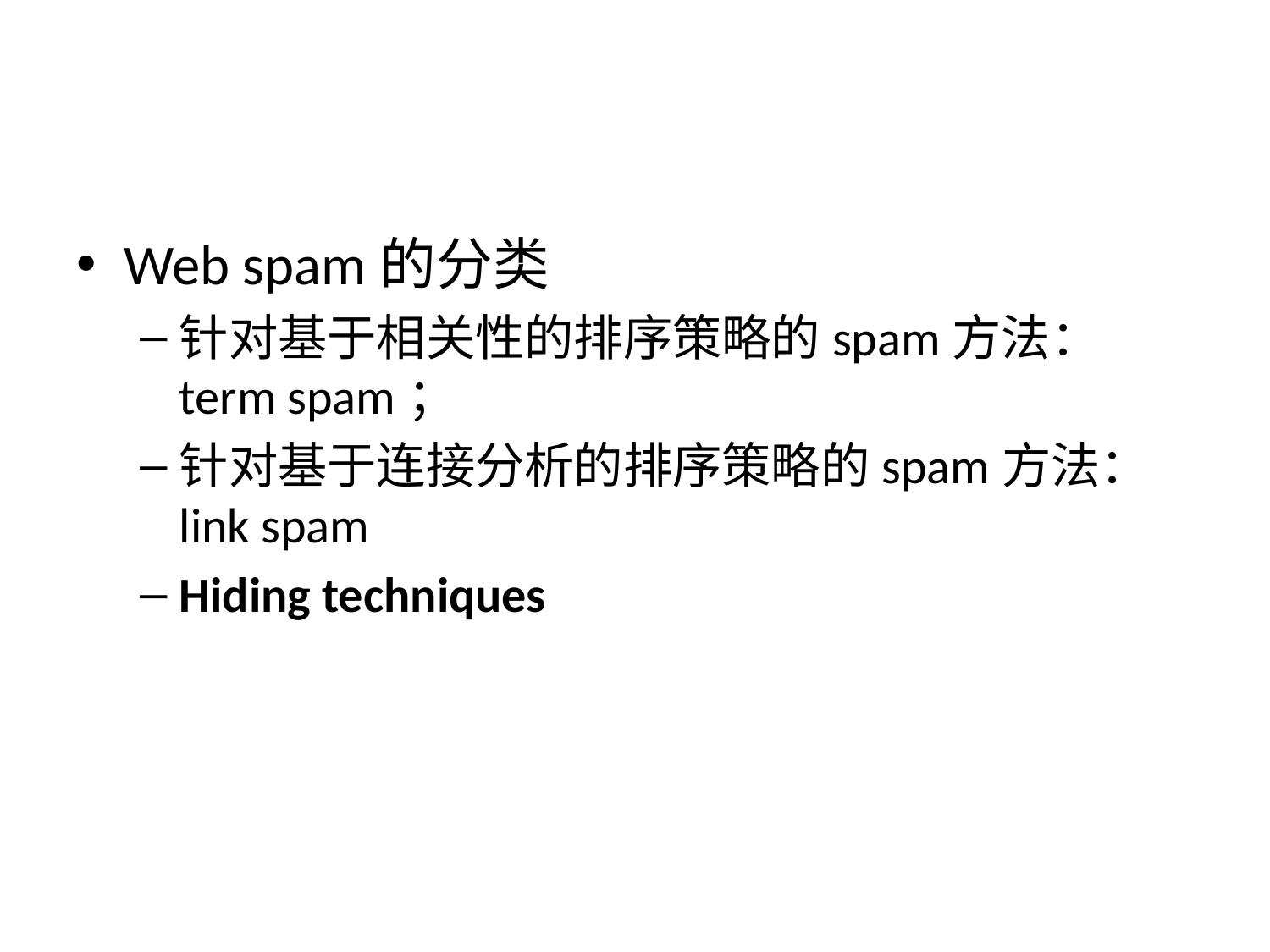

#
Web spam的分类
针对基于相关性的排序策略的spam方法：term spam；
针对基于连接分析的排序策略的spam方法：link spam
Hiding techniques